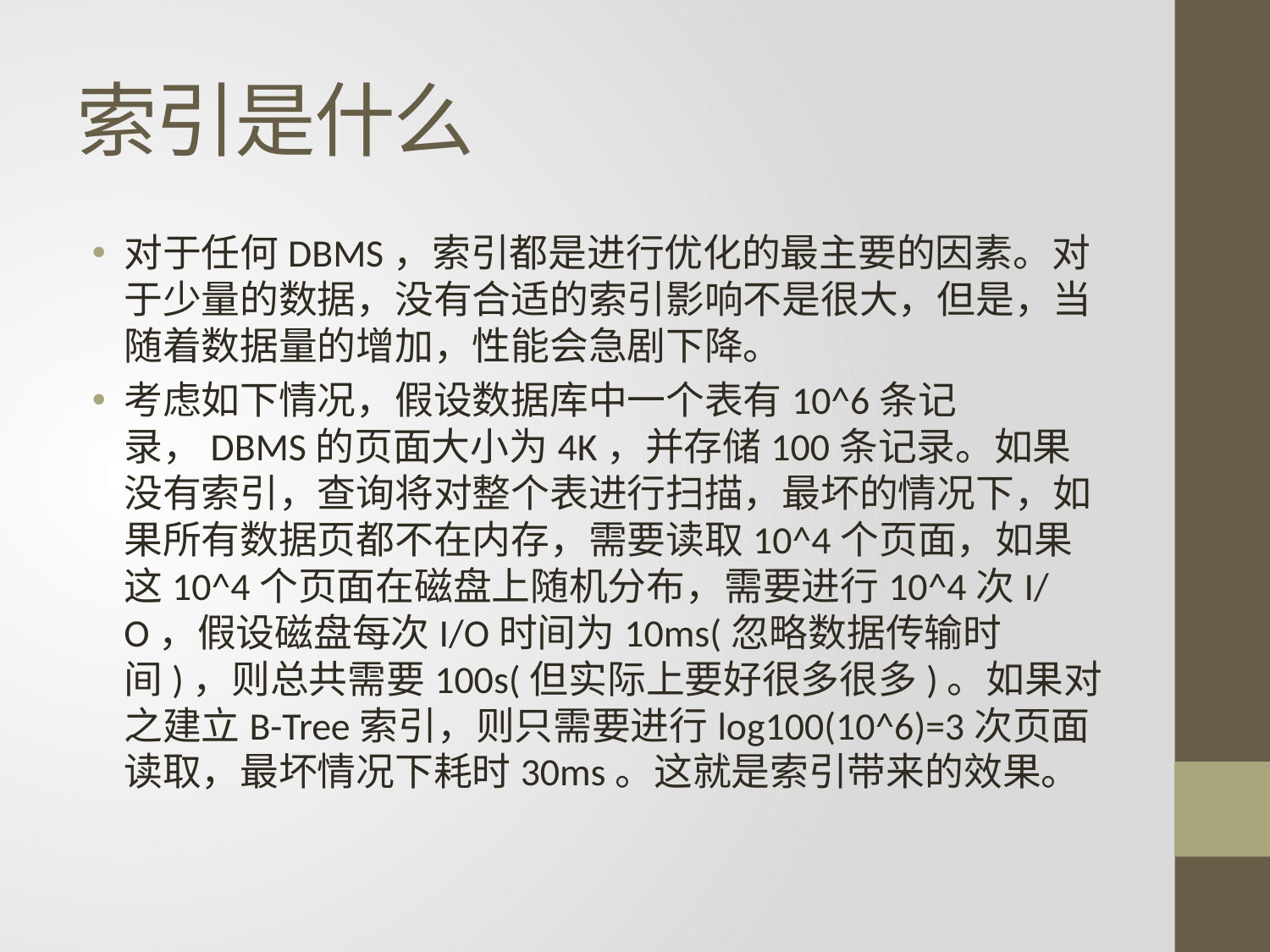

# 索引是什么
对于任何DBMS，索引都是进行优化的最主要的因素。对于少量的数据，没有合适的索引影响不是很大，但是，当随着数据量的增加，性能会急剧下降。
考虑如下情况，假设数据库中一个表有10^6条记录，DBMS的页面大小为4K，并存储100条记录。如果没有索引，查询将对整个表进行扫描，最坏的情况下，如果所有数据页都不在内存，需要读取10^4个页面，如果这10^4个页面在磁盘上随机分布，需要进行10^4次I/O，假设磁盘每次I/O时间为10ms(忽略数据传输时间)，则总共需要100s(但实际上要好很多很多)。如果对之建立B-Tree索引，则只需要进行log100(10^6)=3次页面读取，最坏情况下耗时30ms。这就是索引带来的效果。